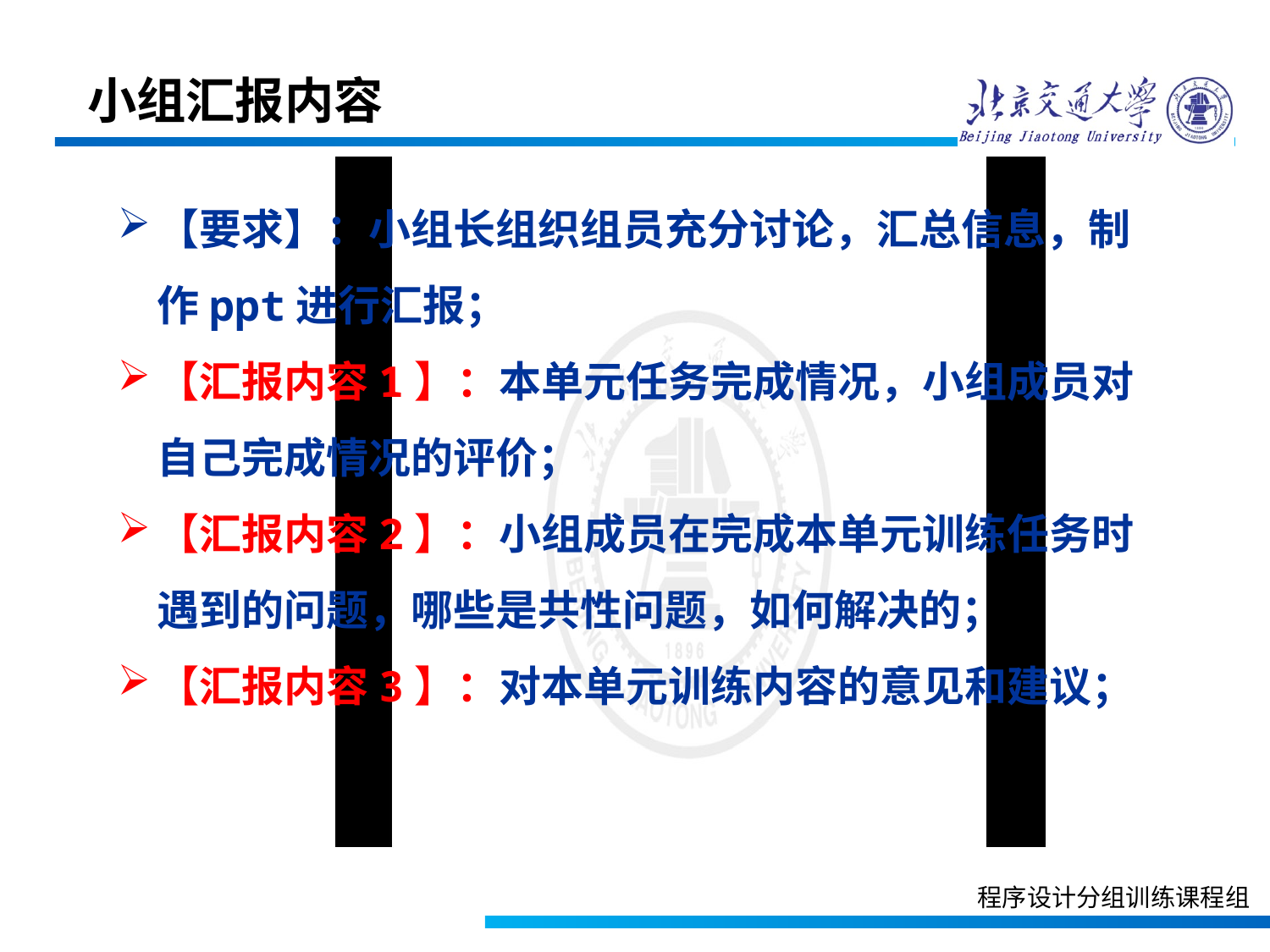

小组汇报内容
【要求】：小组长组织组员充分讨论，汇总信息，制作ppt进行汇报；
【汇报内容1】：本单元任务完成情况，小组成员对自己完成情况的评价；
【汇报内容2】：小组成员在完成本单元训练任务时遇到的问题，哪些是共性问题，如何解决的；
【汇报内容3】：对本单元训练内容的意见和建议；
程序设计分组训练课程组